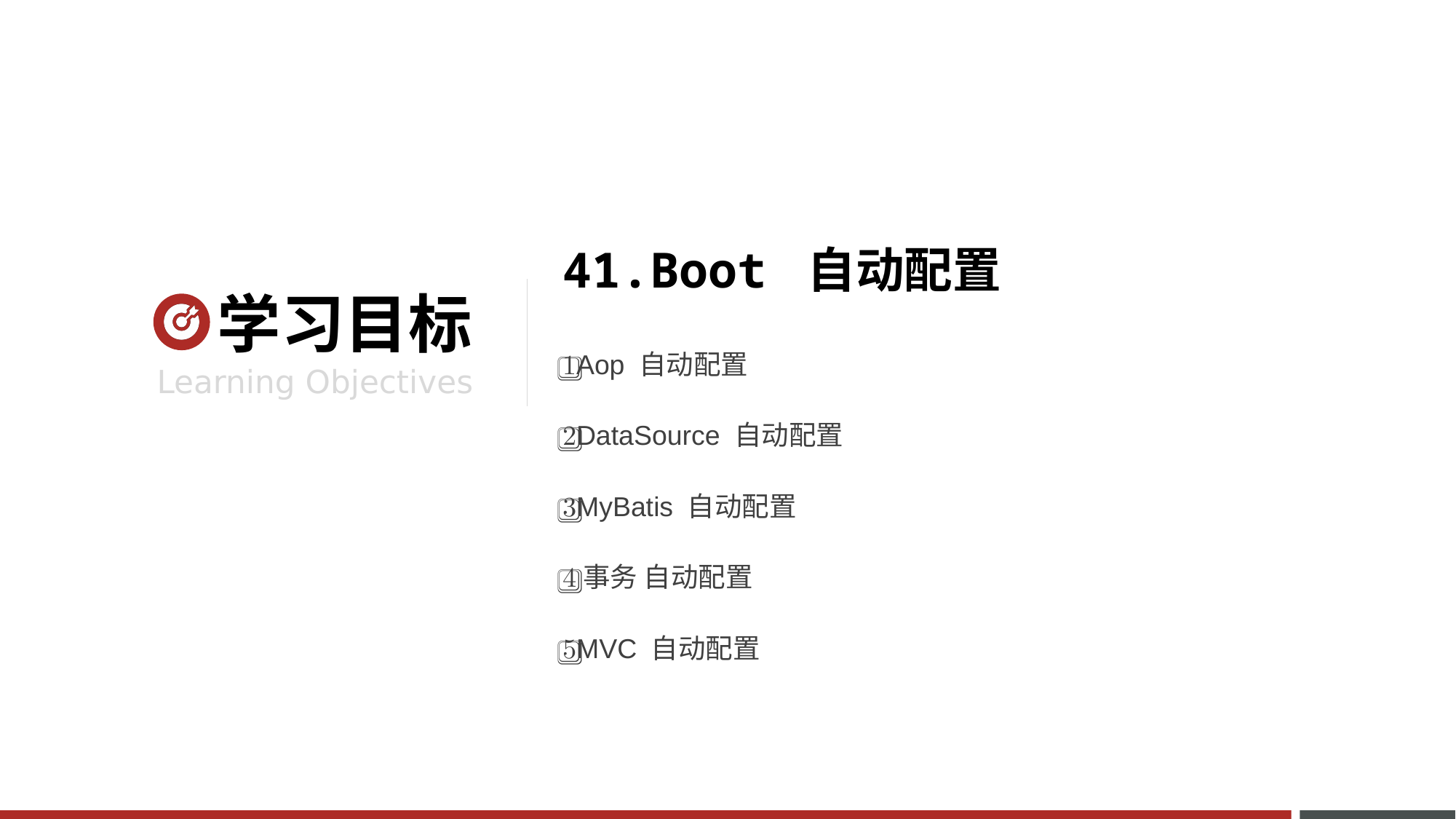

41.Boot 自动配置
1️⃣Aop 自动配置
2️⃣DataSource 自动配置
3️⃣MyBatis 自动配置
4️⃣事务 自动配置
5️⃣MVC 自动配置